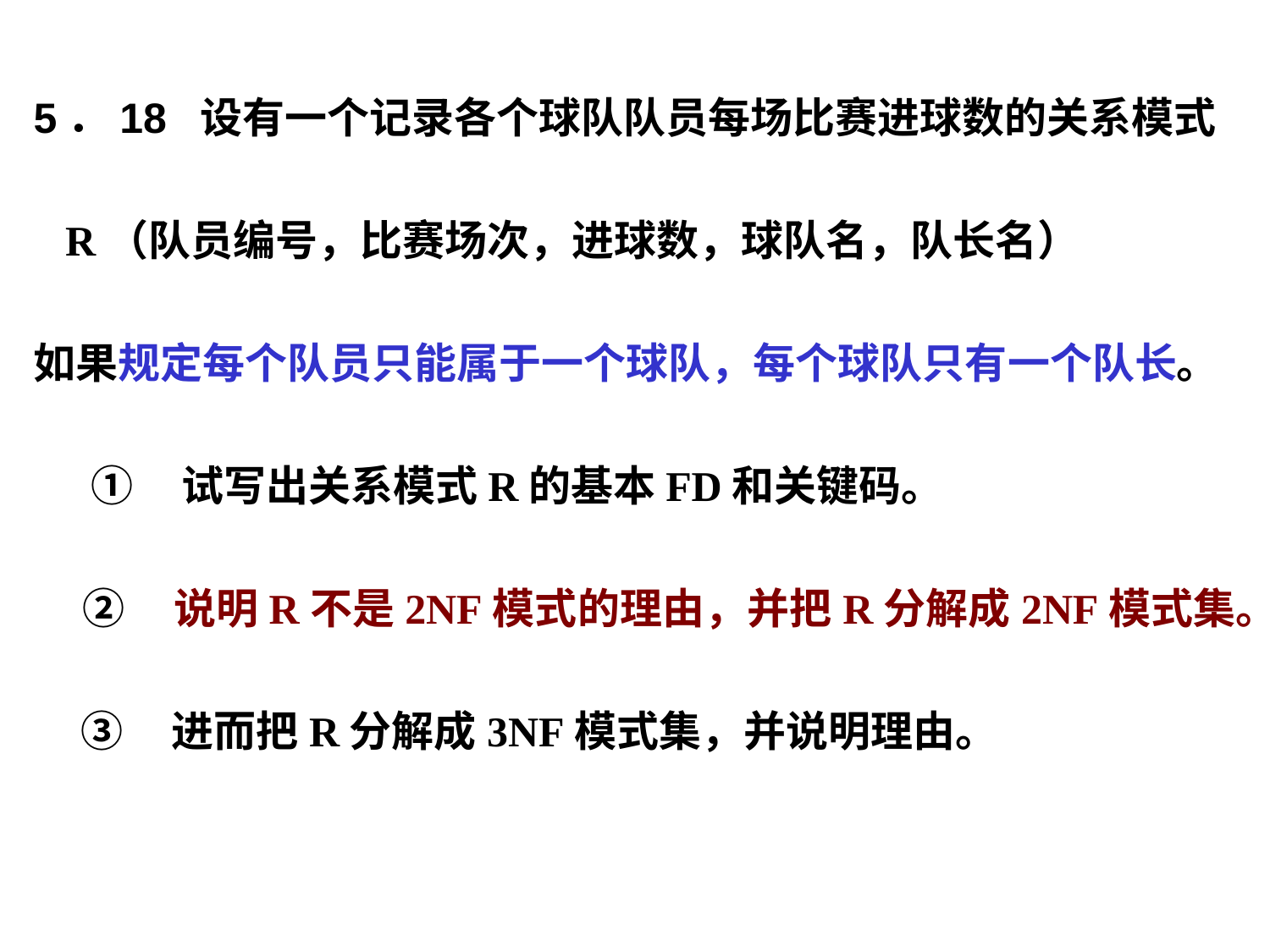

5．18  设有一个记录各个球队队员每场比赛进球数的关系模式
   R（队员编号，比赛场次，进球数，球队名，队长名）
如果规定每个队员只能属于一个球队，每个球队只有一个队长。
      ①    试写出关系模式R的基本FD和关键码。
     ②    说明R不是2NF模式的理由，并把R分解成2NF模式集。
     ③    进而把R分解成3NF模式集，并说明理由。